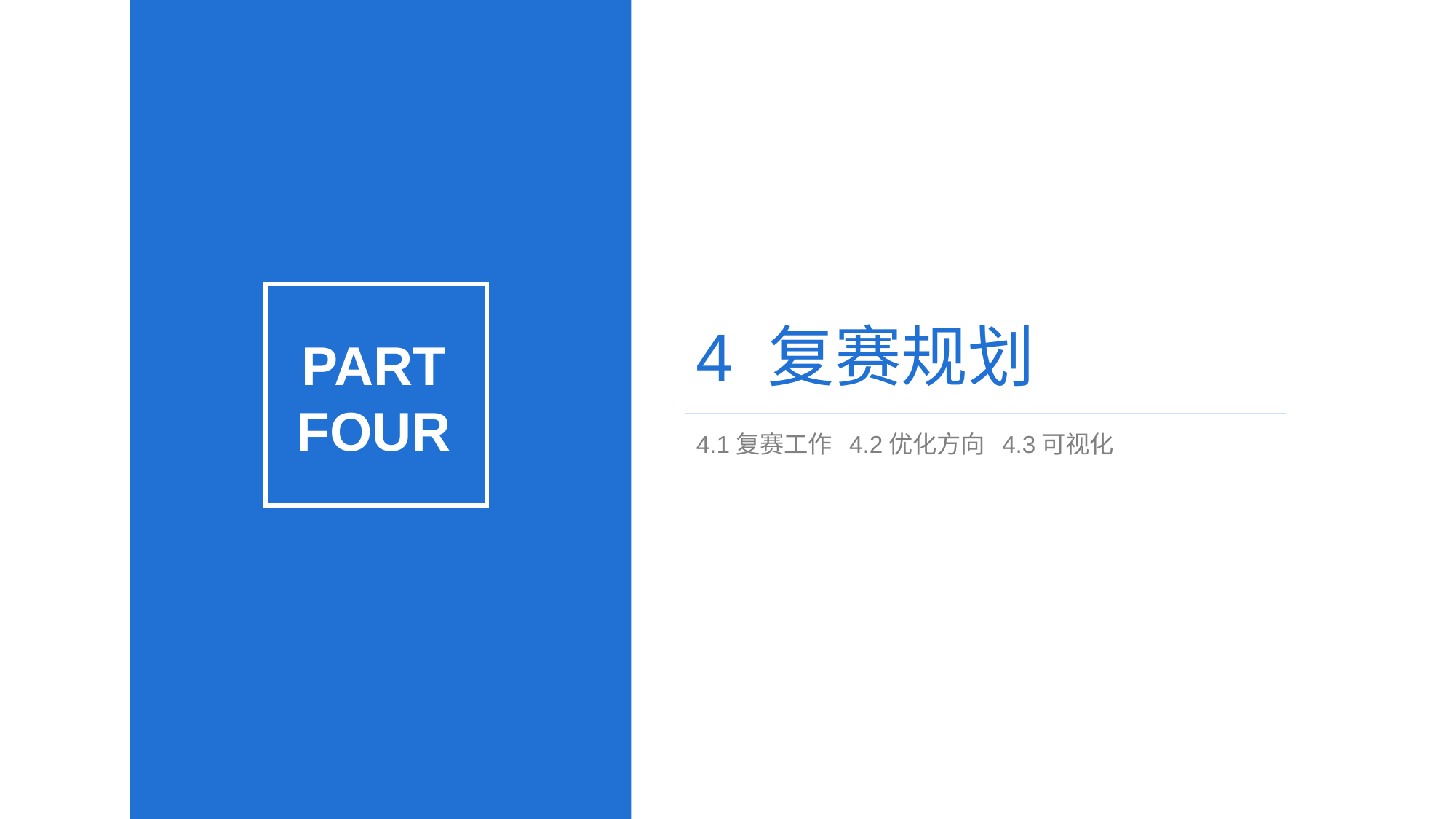

# 4 复赛规划
PART
FOUR
4.1复赛工作  4.2优化方向  4.3可视化